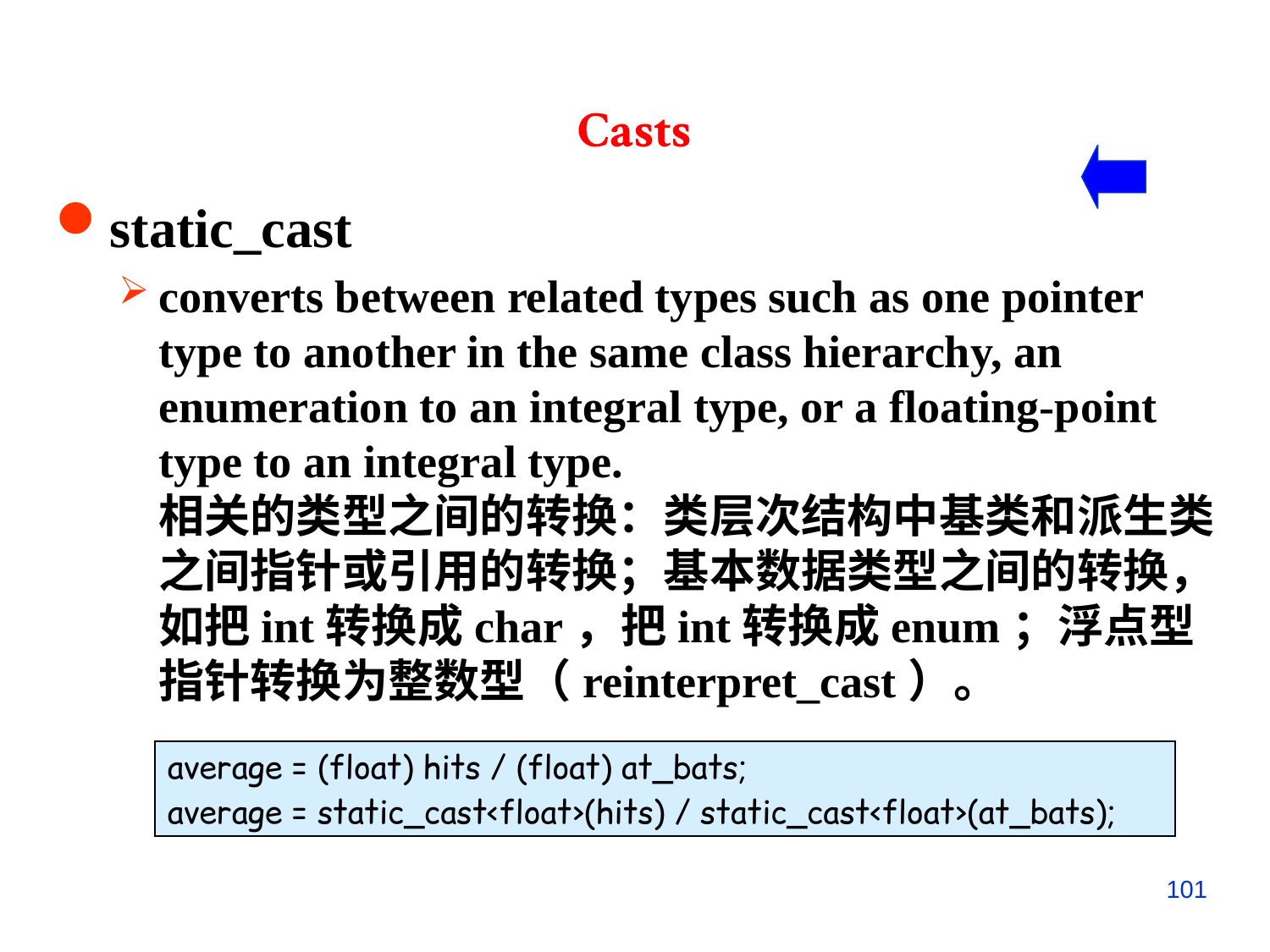

Casts

static_cast
converts between related types such as one pointer type to another in the same class hierarchy, an enumeration to an integral type, or a floating-point type to an integral type.
相关的类型之间的转换：类层次结构中基类和派生类之间指针或引用的转换；基本数据类型之间的转换，如把int转换成char，把int转换成enum；浮点型指针转换为整数型（reinterpret_cast）。
average = (float) hits / (float) at_bats;
average = static_cast<float>(hits) / static_cast<float>(at_bats);
101